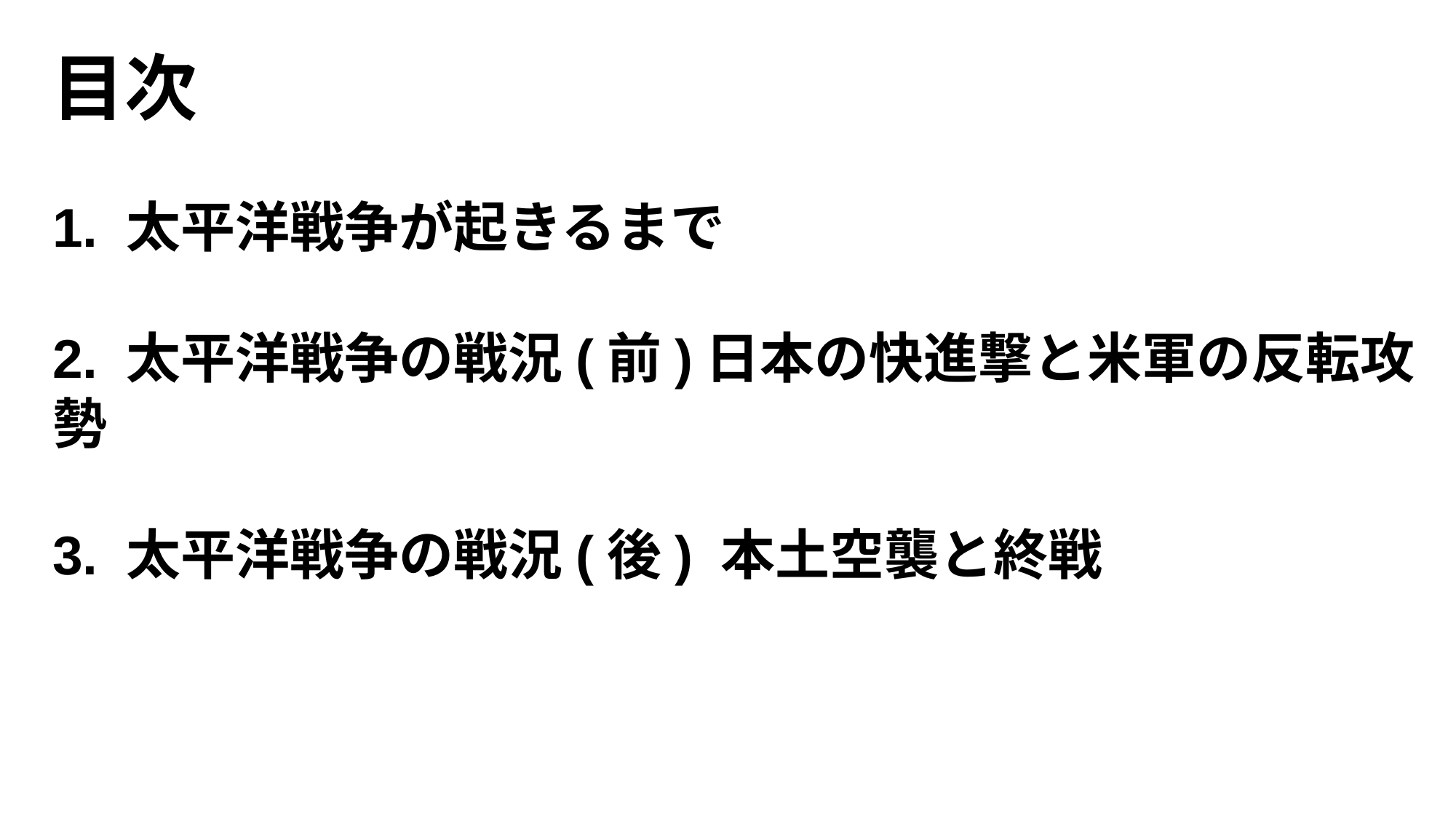

目次
1. 太平洋戦争が起きるまで

2. 太平洋戦争の戦況(前)日本の快進撃と米軍の反転攻勢

3. 太平洋戦争の戦況(後) 本土空襲と終戦